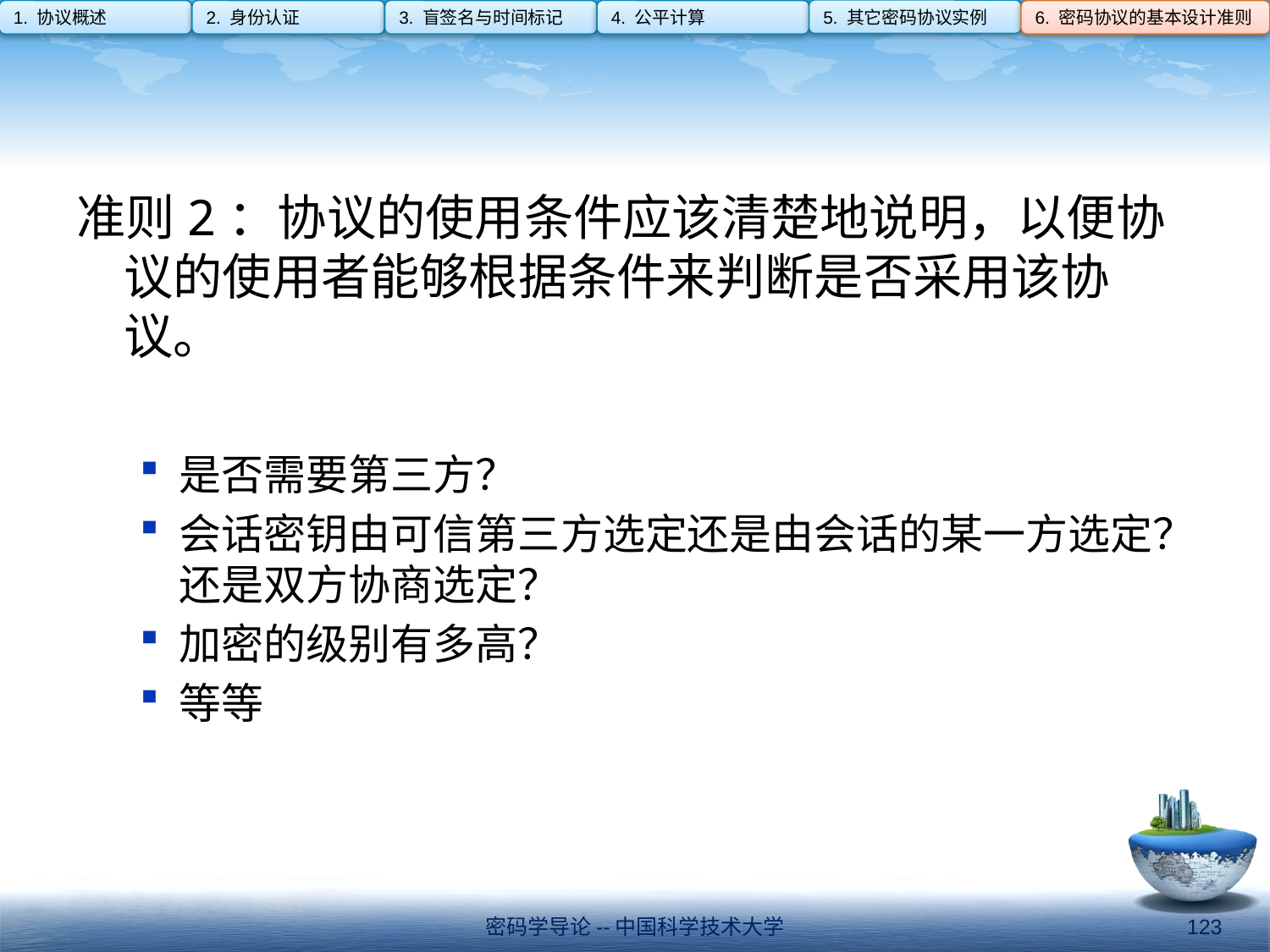

5. 其它密码协议实例
1. 协议概述
2. 身份认证
3. 盲签名与时间标记
4. 公平计算
6. 密码协议的基本设计准则
#
准则2：协议的使用条件应该清楚地说明，以便协议的使用者能够根据条件来判断是否采用该协议。

是否需要第三方？
会话密钥由可信第三方选定还是由会话的某一方选定？还是双方协商选定？
加密的级别有多高？
等等
密码学导论--中国科学技术大学
123